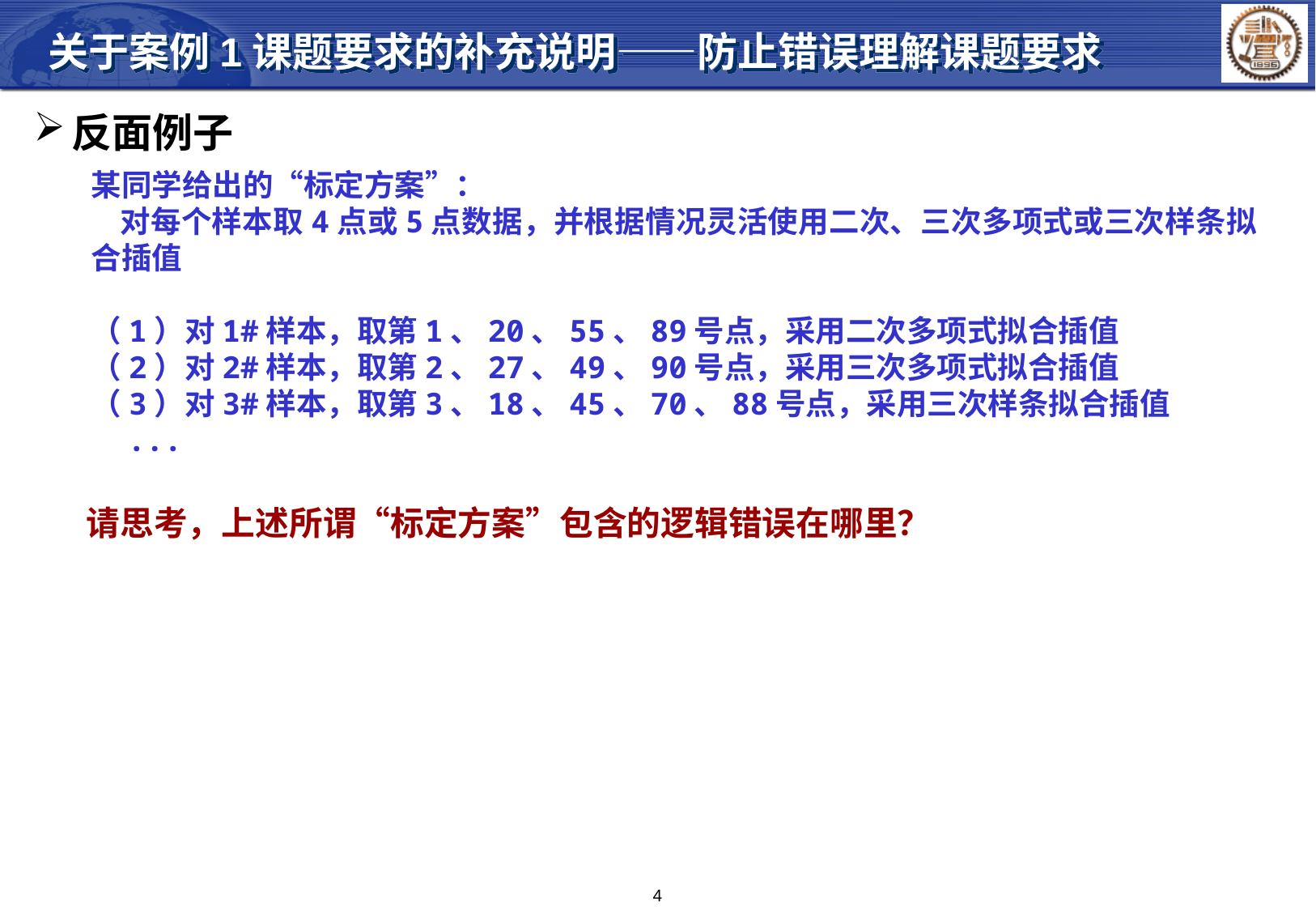

关于案例1课题要求的补充说明——防止错误理解课题要求
反面例子
某同学给出的“标定方案”：
   对每个样本取4点或5点数据，并根据情况灵活使用二次、三次多项式或三次样条拟合插值

（1）对1#样本，取第1、20、55、89号点，采用二次多项式拟合插值
（2）对2#样本，取第2、27、49、90号点，采用三次多项式拟合插值
（3）对3#样本，取第3、18、45、70、88号点，采用三次样条拟合插值
  ...
请思考，上述所谓“标定方案”包含的逻辑错误在哪里？
4